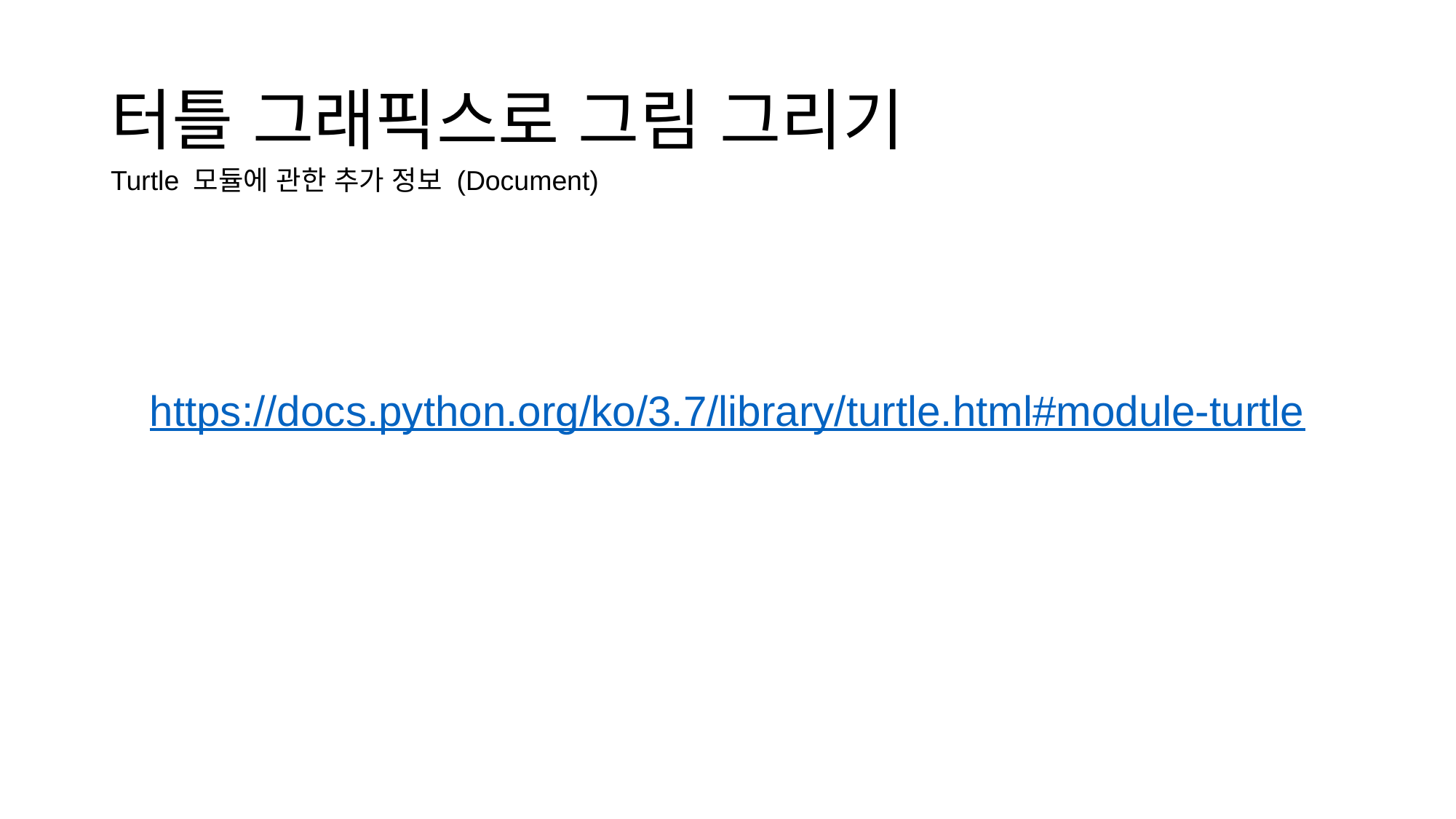

# 터틀 그래픽스로 그림 그리기
Turtle 모듈에 관한 추가 정보 (Document)
https://docs.python.org/ko/3.7/library/turtle.html#module-turtle